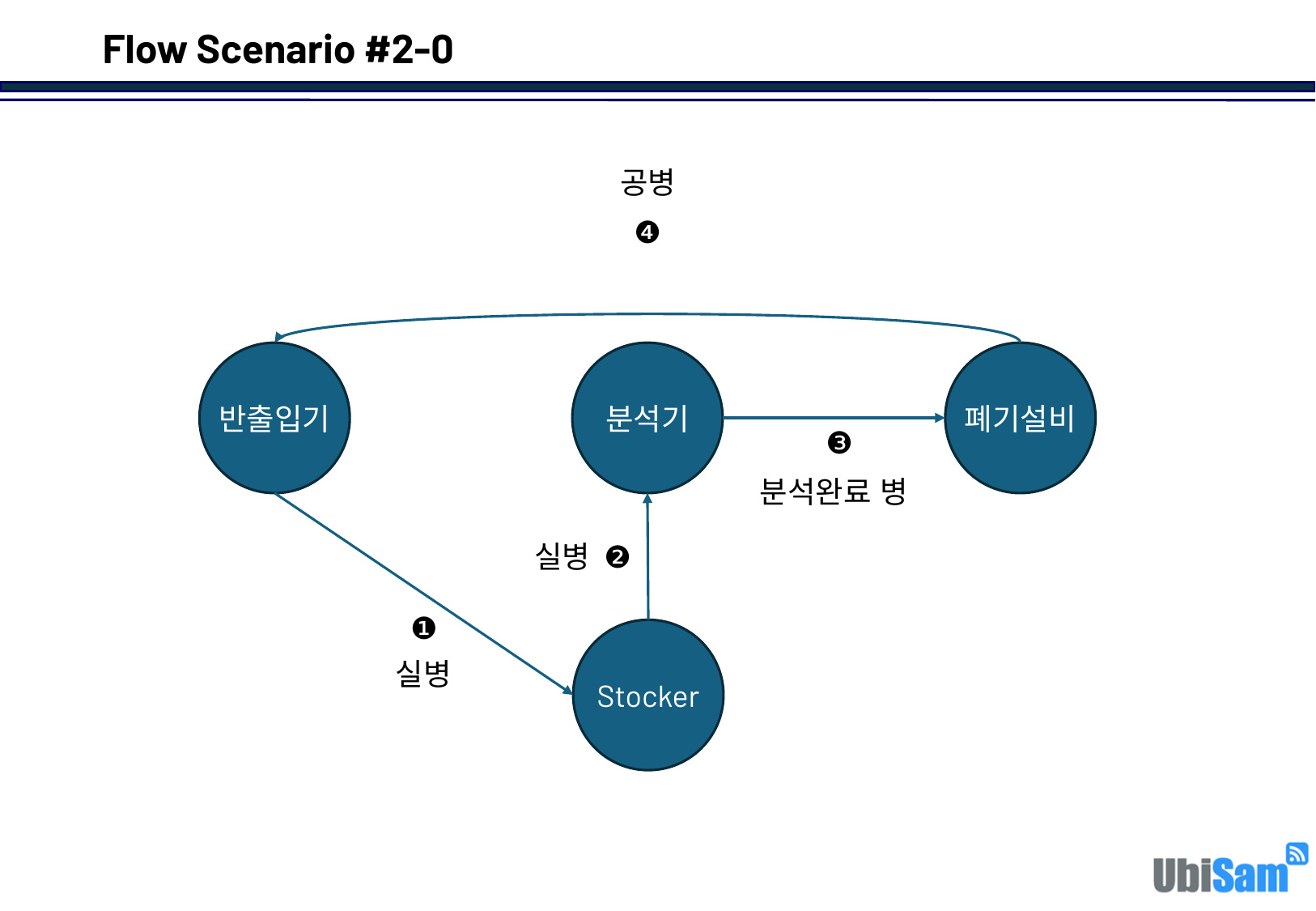

# Flow Scenario #2-0
공병
❹
반출입기
분석기
폐기설비
❸
분석완료 병
실병
❷
❶
Stocker
실병